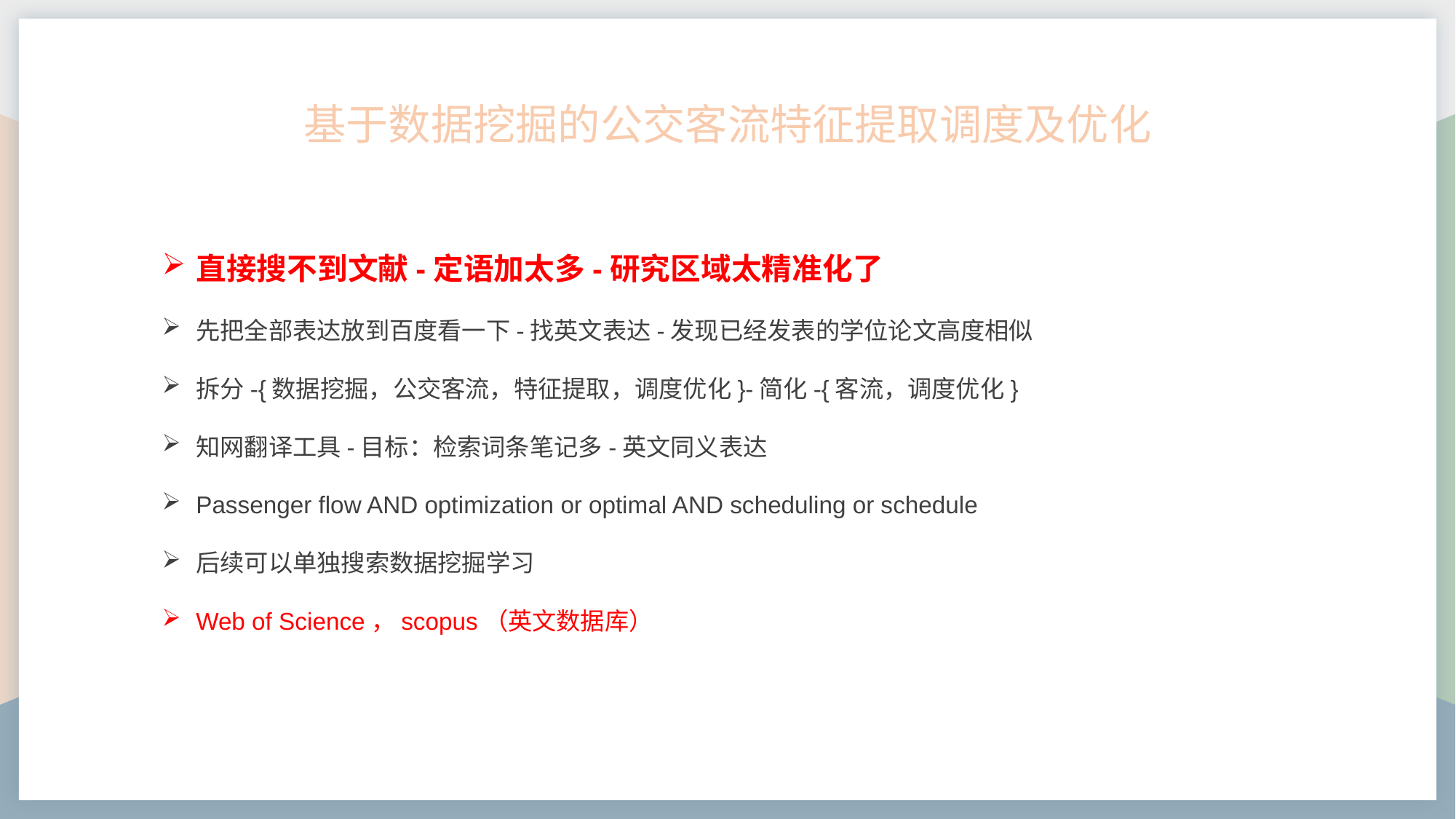

基于数据挖掘的公交客流特征提取调度及优化

直接搜不到文献-定语加太多-研究区域太精准化了
先把全部表达放到百度看一下-找英文表达-发现已经发表的学位论文高度相似
拆分-{数据挖掘，公交客流，特征提取，调度优化}-简化-{客流，调度优化}
知网翻译工具-目标：检索词条笔记多-英文同义表达
Passenger flow AND optimization or optimal AND scheduling or schedule
后续可以单独搜索数据挖掘学习
Web of Science，scopus（英文数据库）